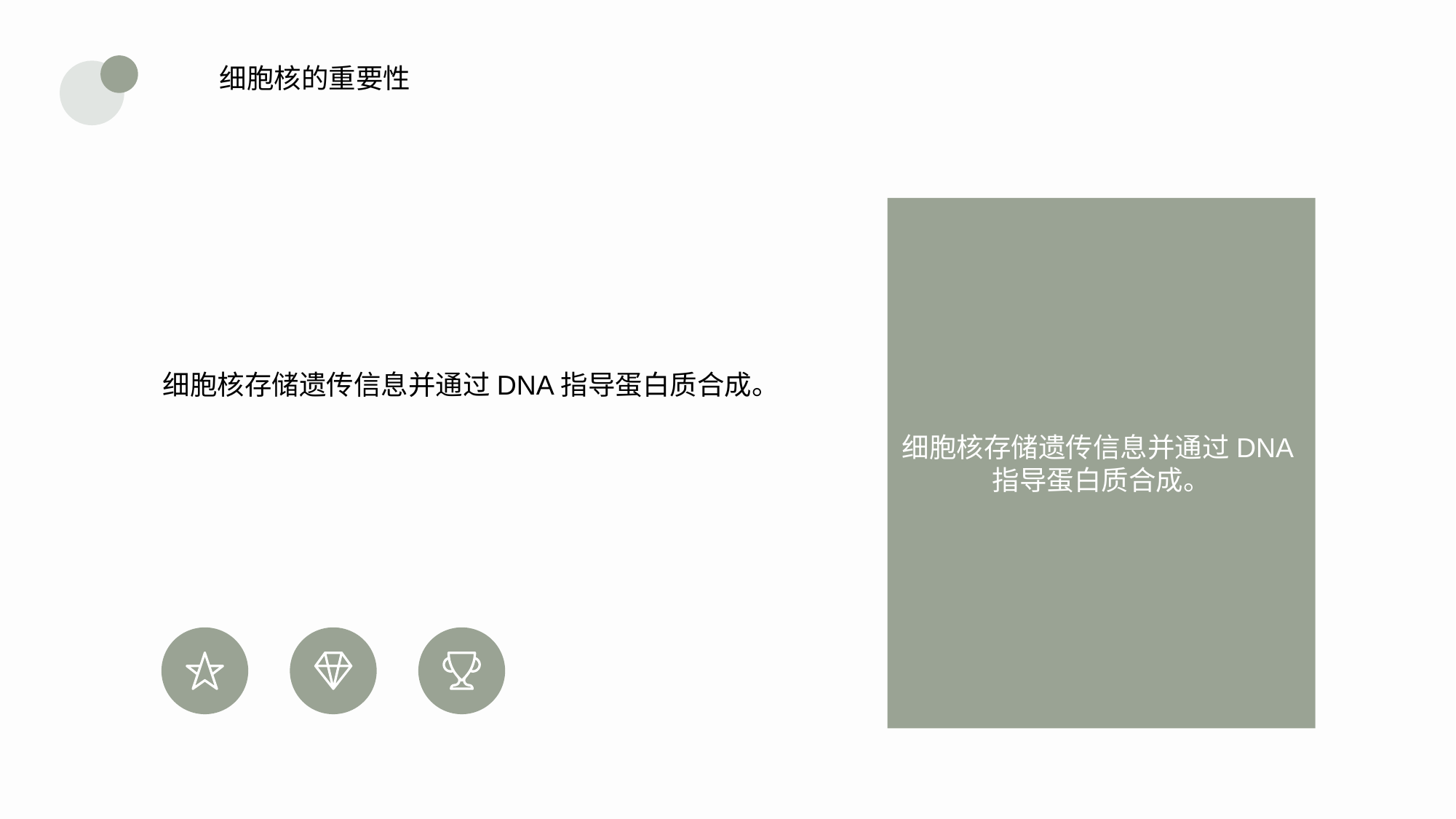

细胞核的重要性
细胞核存储遗传信息并通过DNA指导蛋白质合成。

细胞核存储遗传信息并通过DNA指导蛋白质合成。